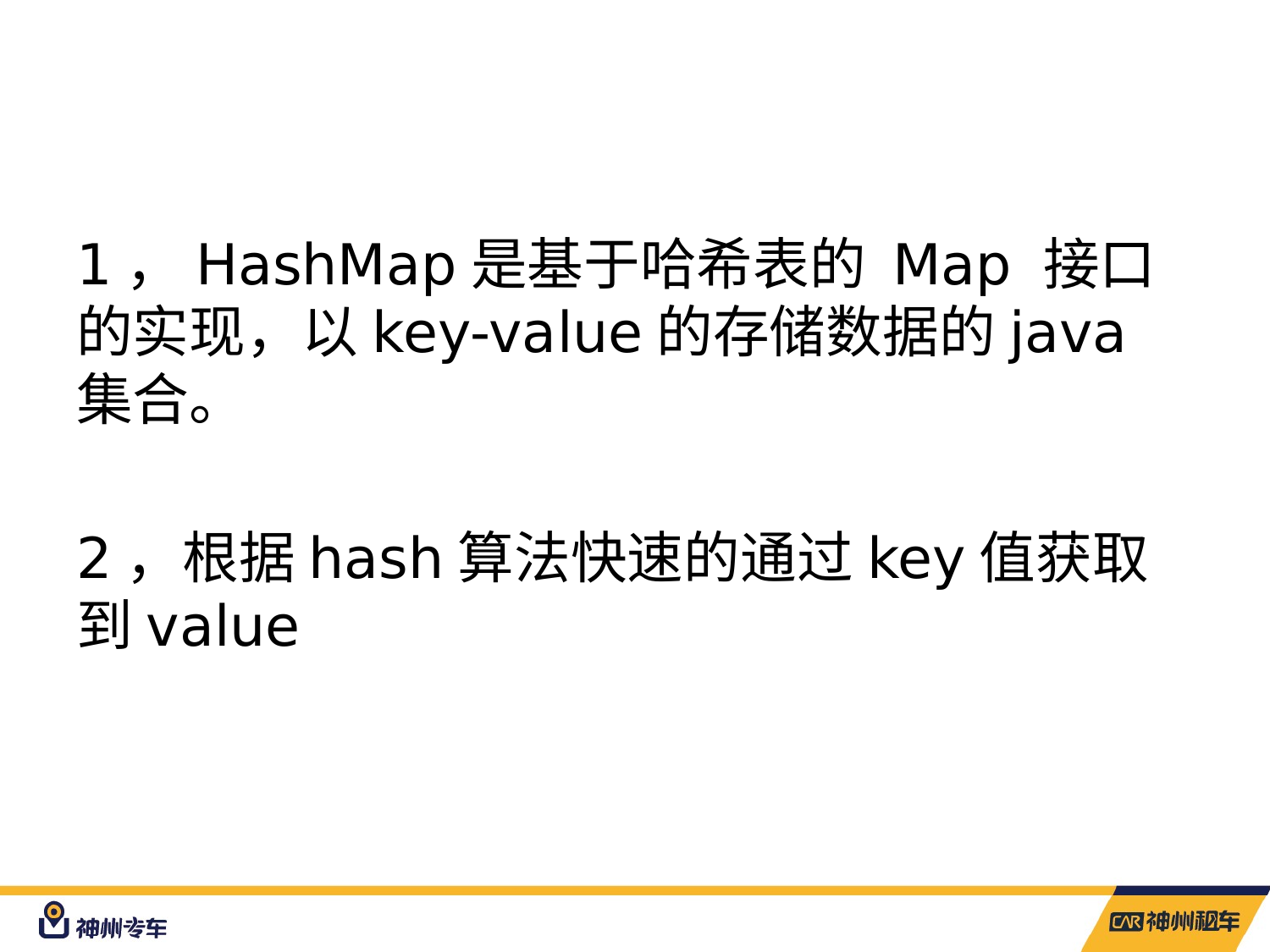

1，HashMap是基于哈希表的 Map 接口的实现，以key-value的存储数据的java集合。

2，根据hash算法快速的通过key值获取到value